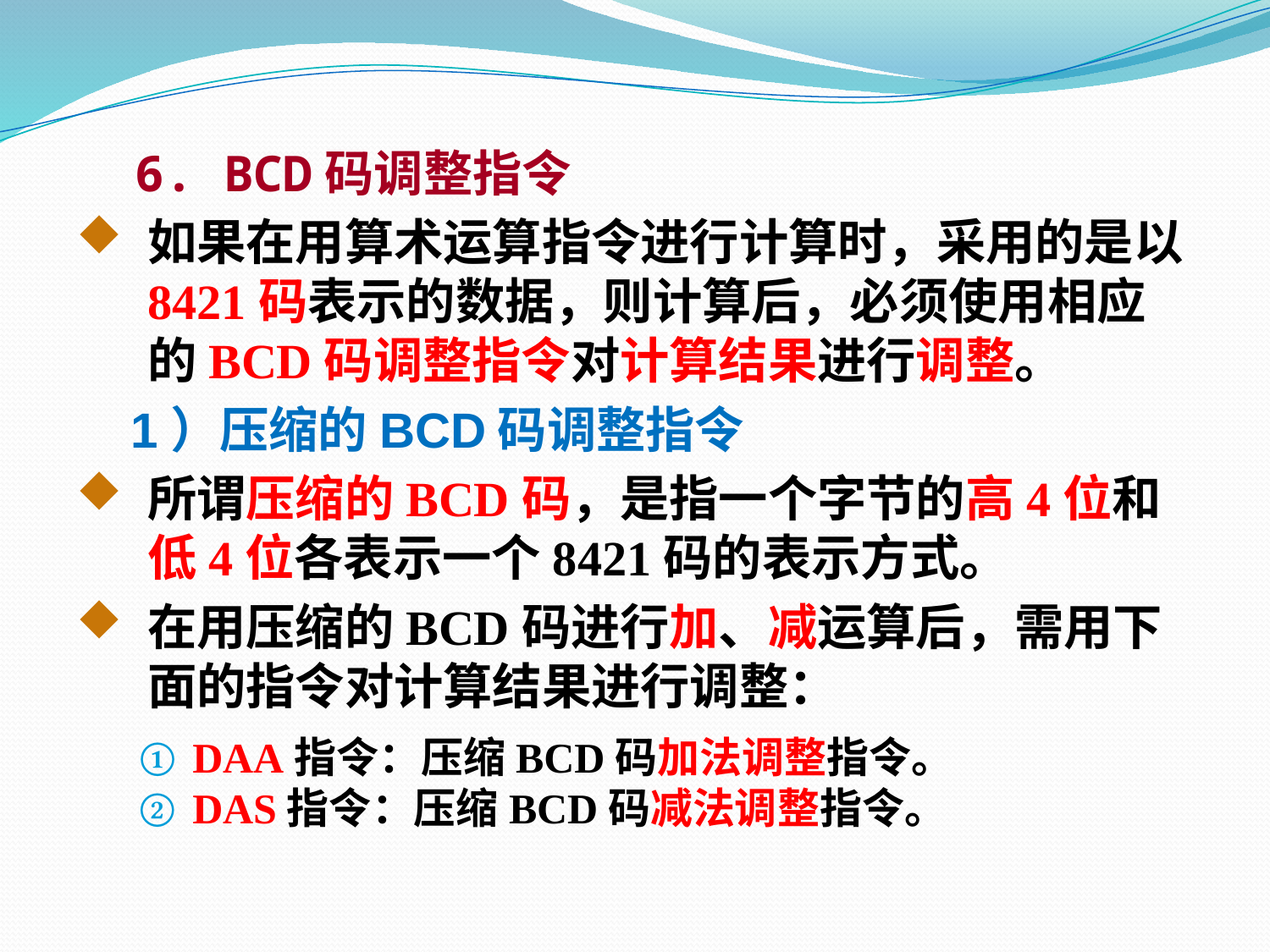

6. BCD码调整指令
如果在用算术运算指令进行计算时，采用的是以8421码表示的数据，则计算后，必须使用相应的BCD码调整指令对计算结果进行调整。
    1）压缩的BCD码调整指令
所谓压缩的BCD码，是指一个字节的高4位和低4位各表示一个8421码的表示方式。
在用压缩的BCD码进行加、减运算后，需用下面的指令对计算结果进行调整：

      ① DAA指令：压缩BCD码加法调整指令。
      ② DAS指令：压缩BCD码减法调整指令。